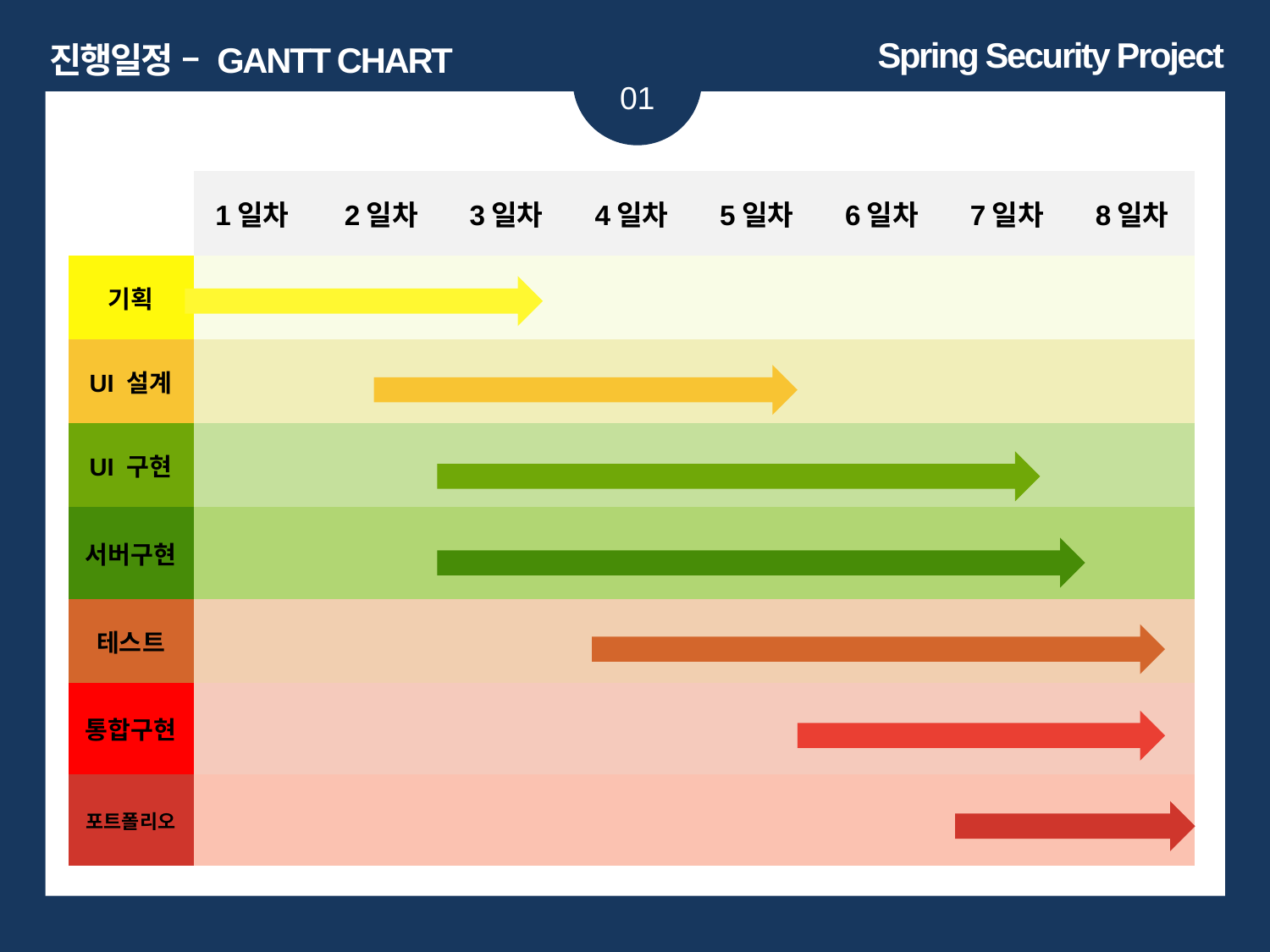

Spring Security Project
진행일정 – GANTT CHART
01

|  | 1일차 | 2일차 | 3일차 | 4일차 | 5일차 | 6일차 | 7일차 | 8일차 |
| --- | --- | --- | --- | --- | --- | --- | --- | --- |
| 기획 |  |  |  |  |  |  |  |  |
| UI 설계 |  |  |  |  |  |  |  |  |
| UI 구현 |  |  |  |  |  |  |  |  |
| 서버구현 |  |  |  |  |  |  |  |  |
| 테스트 |  |  |  |  |  |  |  |  |
| 통합구현 |  |  |  |  |  |  |  |  |
| 포트폴리오 |  |  |  |  |  |  |  |  |